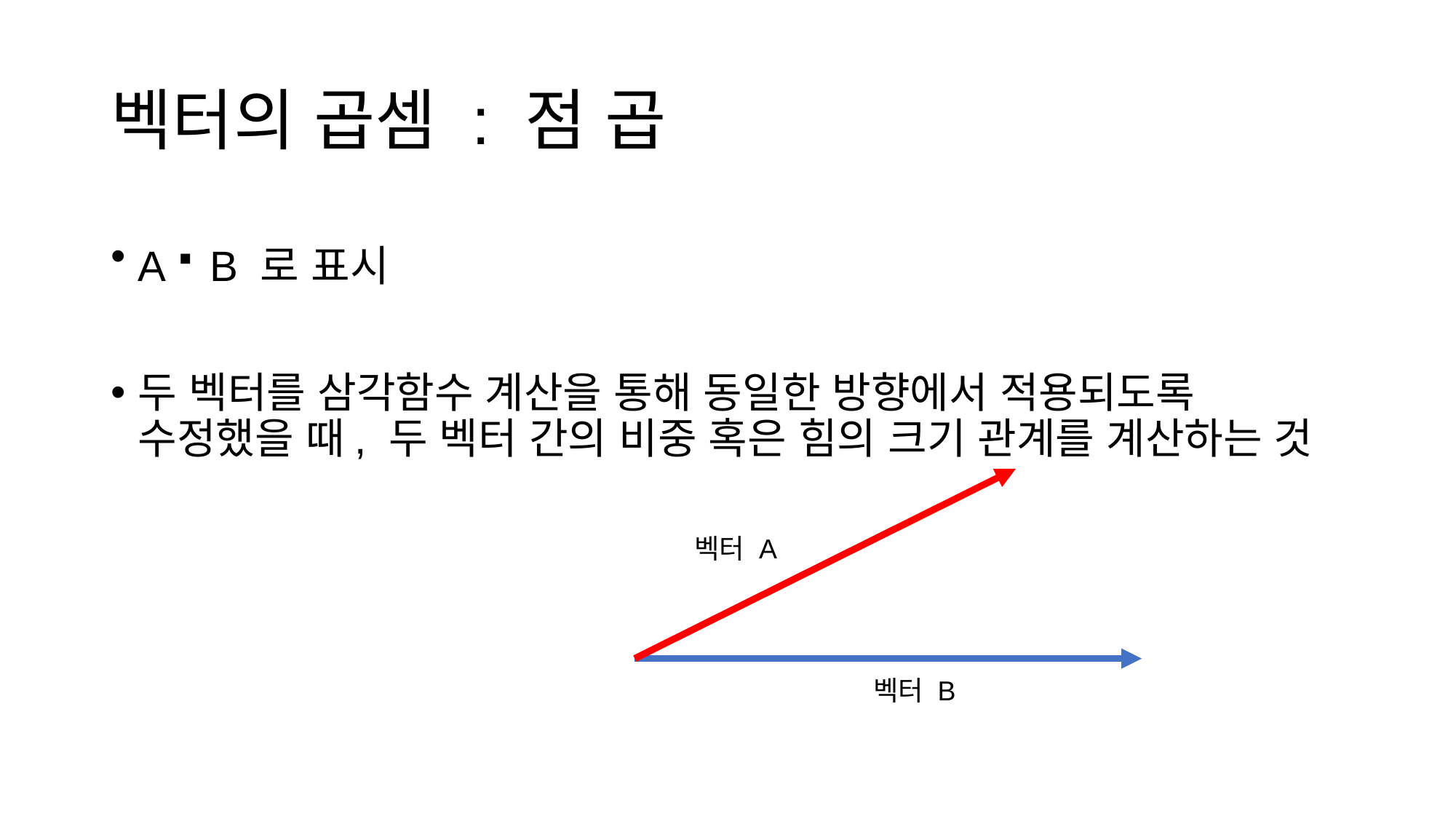

# 벡터의 곱셈 : 점 곱
A · B 로 표시

두 벡터를 삼각함수 계산을 통해 동일한 방향에서 적용되도록 수정했을 때, 두 벡터 간의 비중 혹은 힘의 크기 관계를 계산하는 것
벡터 A
벡터 B